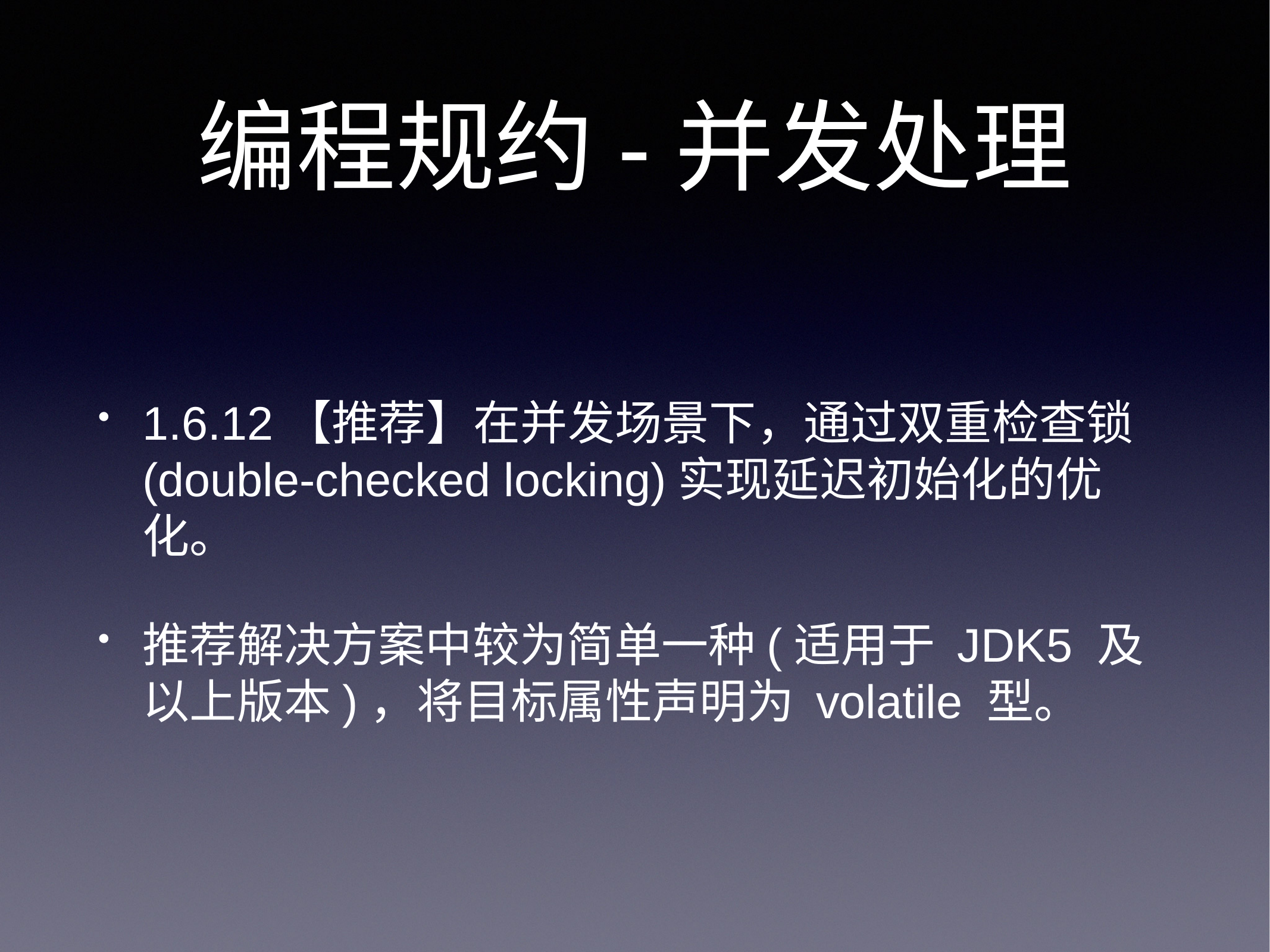

# 编程规约-并发处理
1.6.12【推荐】在并发场景下，通过双重检查锁(double-checked locking)实现延迟初始化的优化。
推荐解决方案中较为简单一种(适用于 JDK5 及以上版本)，将目标属性声明为 volatile 型。